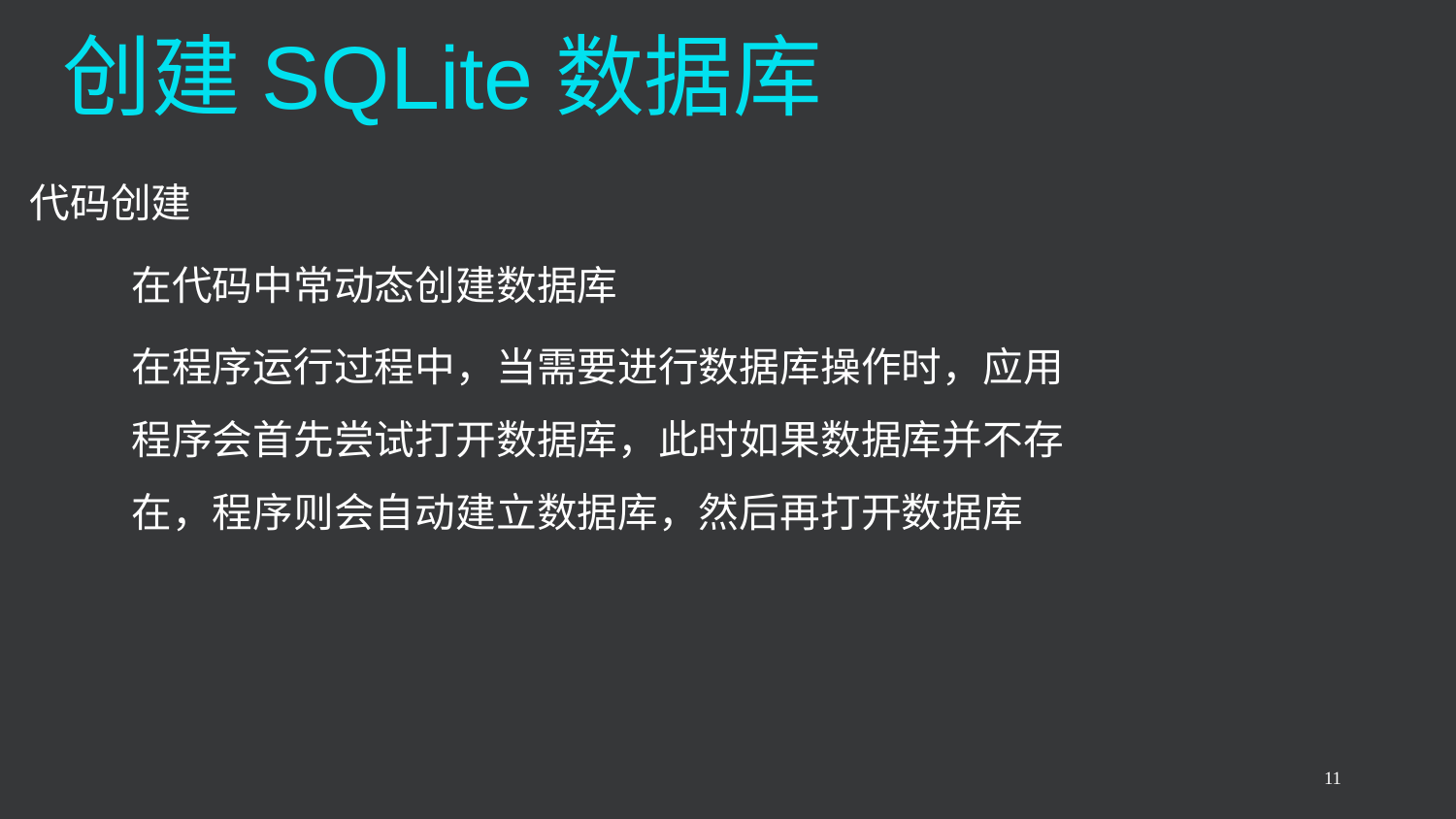

# 创建SQLite数据库

代码创建
在代码中常动态创建数据库
在程序运行过程中，当需要进行数据库操作时，应用程序会首先尝试打开数据库，此时如果数据库并不存在，程序则会自动建立数据库，然后再打开数据库

11